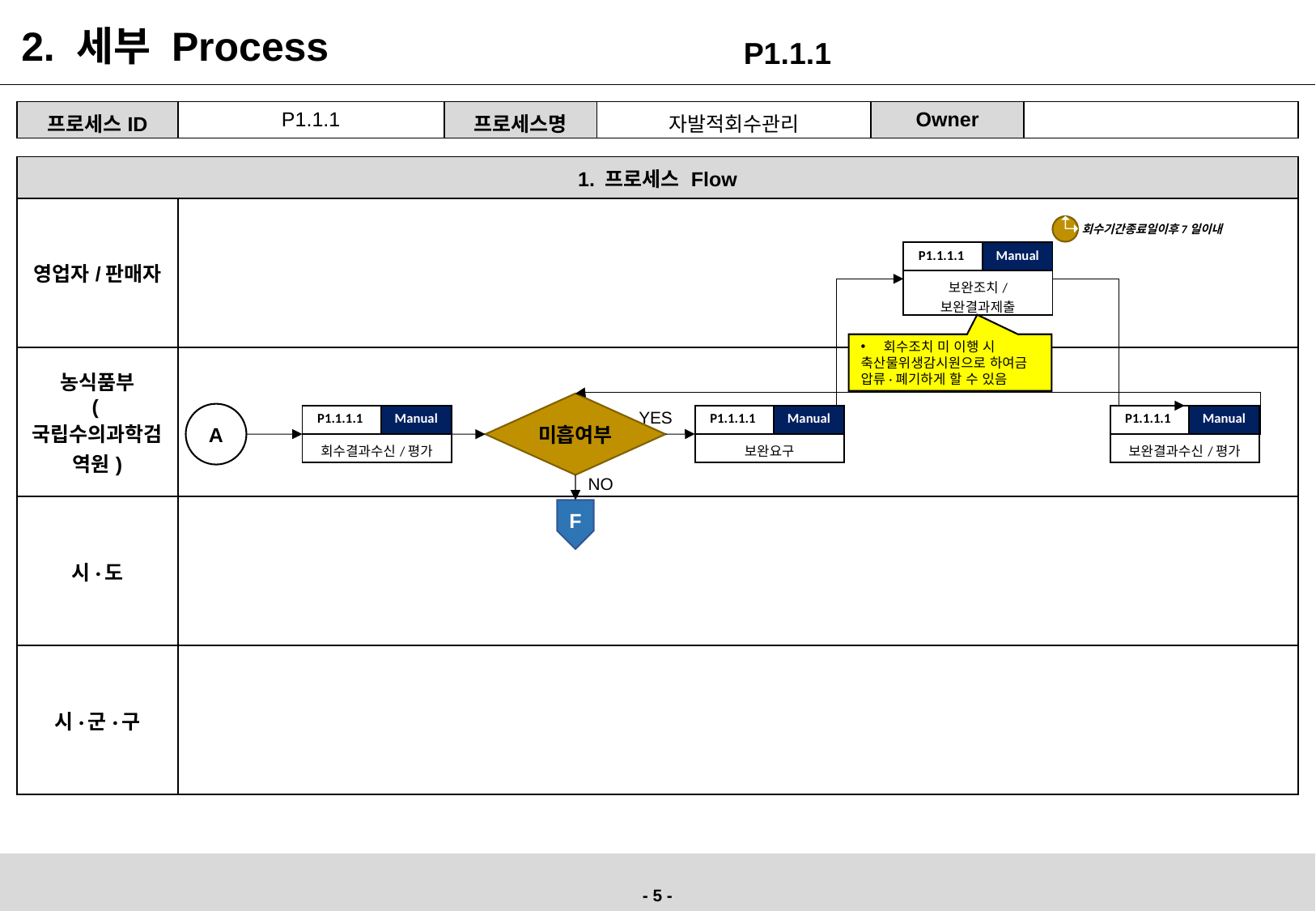

2. 세부 Process
P1.1.1
| 프로세스ID | P1.1.1 | 프로세스명 | 자발적회수관리 | Owner |  |
| --- | --- | --- | --- | --- | --- |
| 1. 프로세스 Flow | 왈왈왈왈왈왈왈왈왈왈왈왈 |
| --- | --- |
| 영업자/판매자 |  |
| 농식품부 (국립수의과학검역원) |  |
| 시·도 |  |
| 시·군·구 |  |
회수기간종료일이후7일이내

| P1.1.1.1 | Manual |
| --- | --- |
| 보완조치/ 보완결과제출 |  |
회수조치 미 이행 시
축산물위생감시원으로 하여금 압류·폐기하게 할 수 있음
미흡여부
YES
A
| P1.1.1.1 | Manual |
| --- | --- |
| 보완요구 |  |
| P1.1.1.1 | Manual |
| --- | --- |
| 보완결과수신/평가 |  |
| P1.1.1.1 | Manual |
| --- | --- |
| 회수결과수신/평가 |  |
NO
F